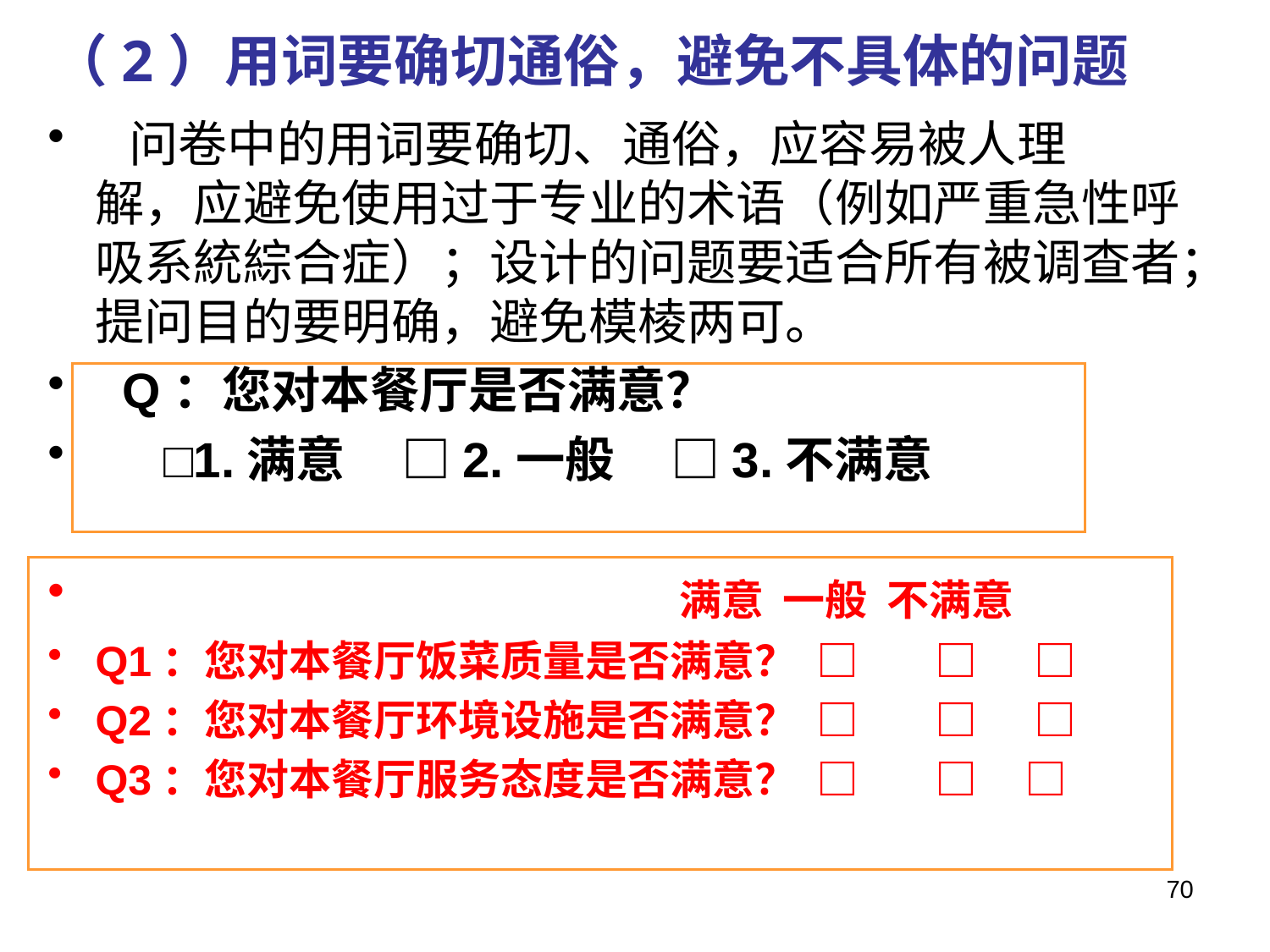

# （2）用词要确切通俗，避免不具体的问题
  问卷中的用词要确切、通俗，应容易被人理
解，应避免使用过于专业的术语（例如严重急性呼吸系統綜合症）；设计的问题要适合所有被调查者；提问目的要明确，避免模棱两可。
  Q：您对本餐厅是否满意？
     □1.满意     □2.一般     □3.不满意

                                                   满意  一般  不满意
Q1：您对本餐厅饭菜质量是否满意？  □        □      □
Q2：您对本餐厅环境设施是否满意？  □        □      □
Q3：您对本餐厅服务态度是否满意？  □        □     □
|  |
| --- |

70